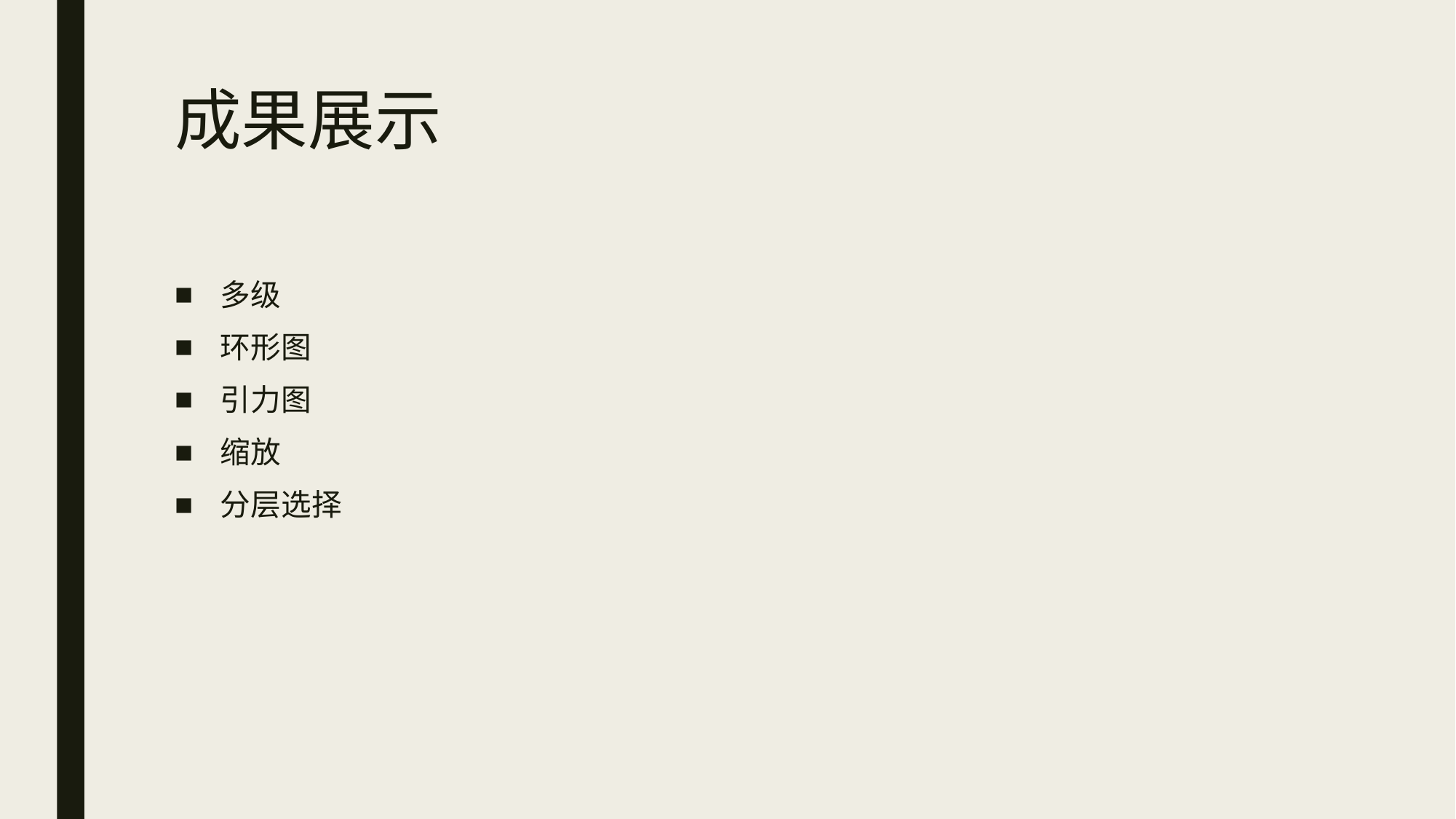

# 成果展示
多级
环形图
引力图
缩放
分层选择